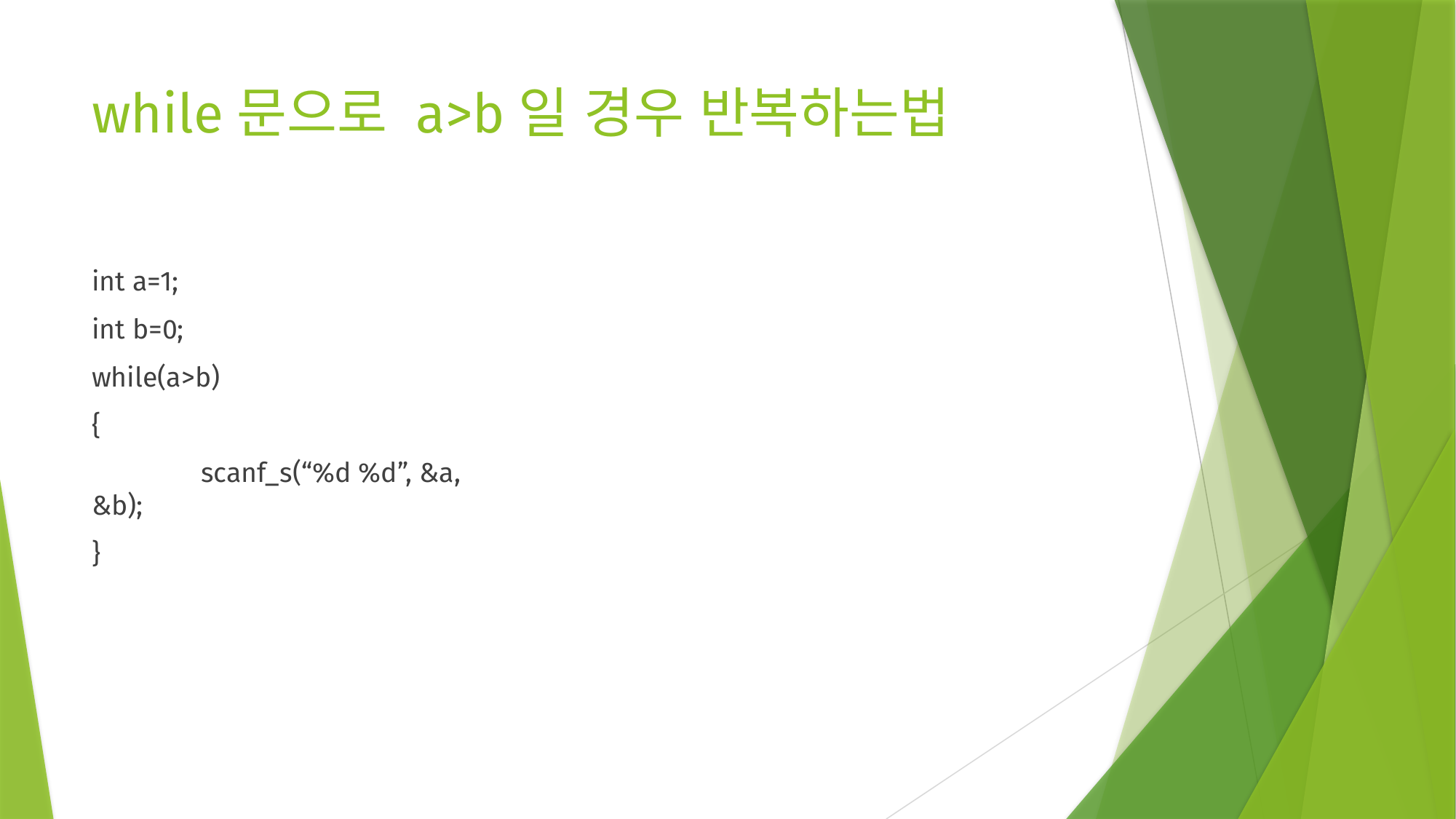

# while문으로 a>b일 경우 반복하는법
int a=1;
int b=0;
while(a>b)
{
	scanf_s(“%d %d”, &a, &b);
}